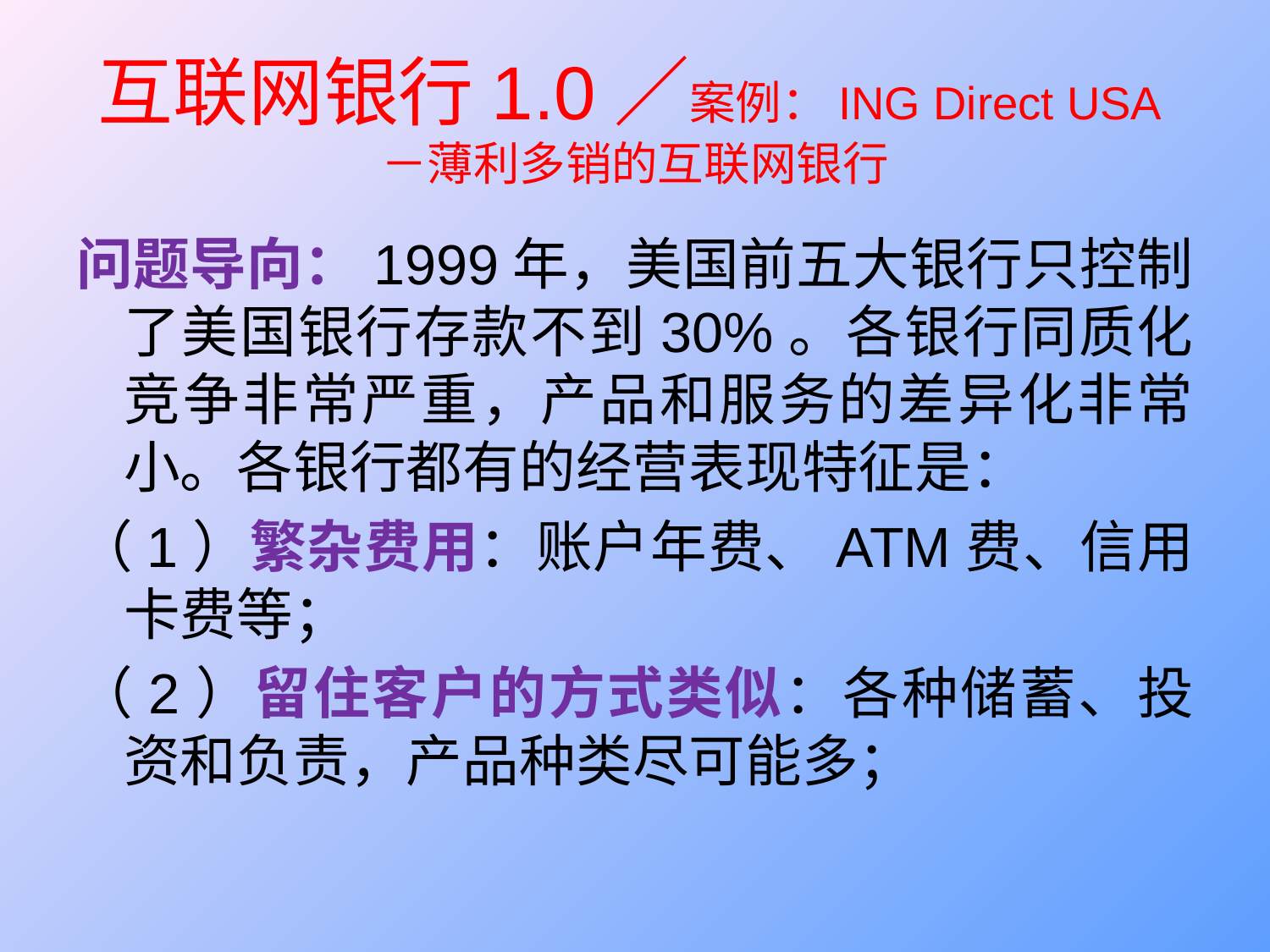

# 互联网银行1.0／案例：ING Direct USA－薄利多销的互联网银行
问题导向：1999年，美国前五大银行只控制了美国银行存款不到30%。各银行同质化竞争非常严重，产品和服务的差异化非常小。各银行都有的经营表现特征是：
（1）繁杂费用：账户年费、ATM费、信用卡费等；
（2）留住客户的方式类似：各种储蓄、投资和负责，产品种类尽可能多；